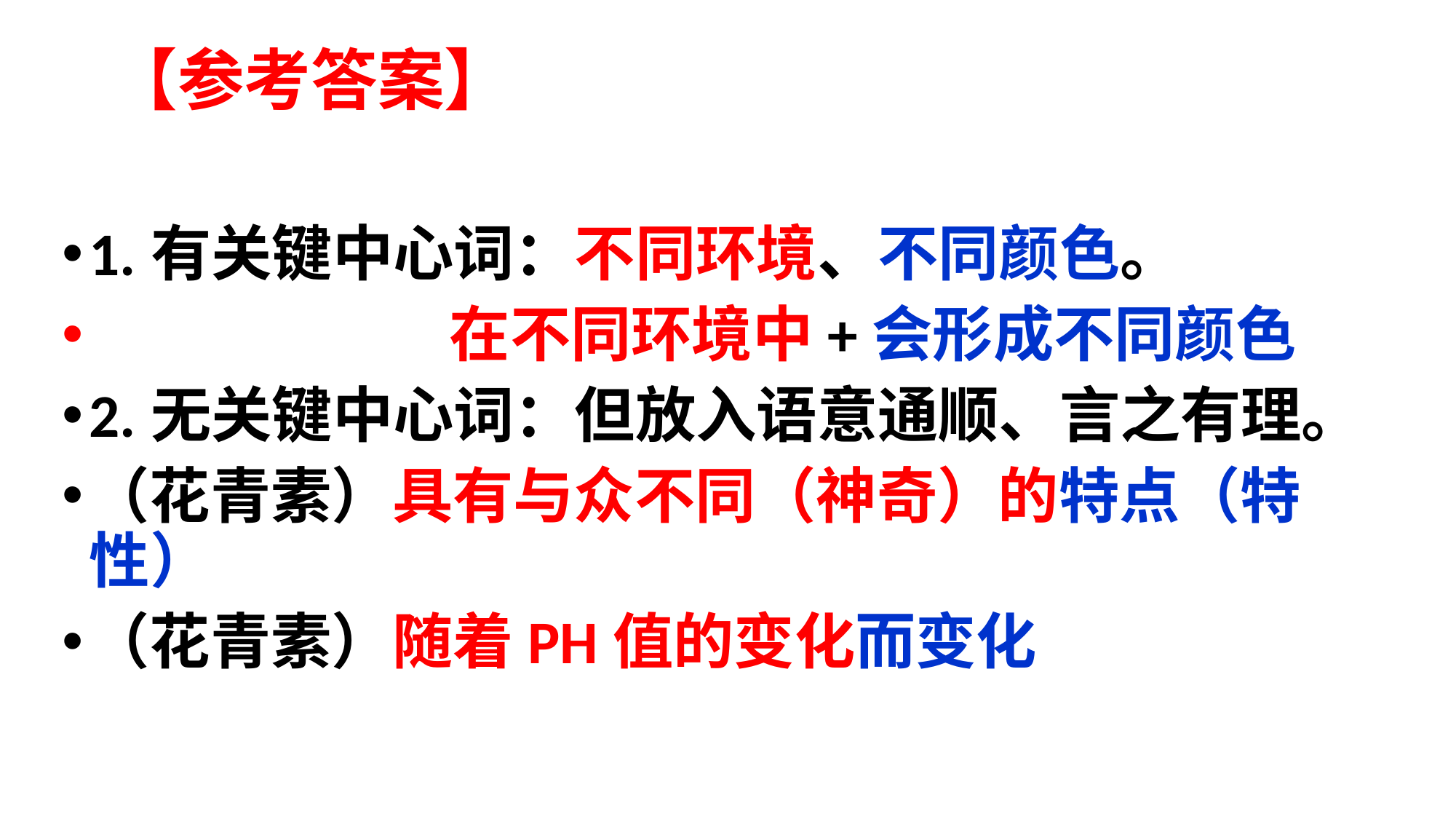

# 【参考答案】
1.有关键中心词：不同环境、不同颜色。
                         在不同环境中+会形成不同颜色
2.无关键中心词：但放入语意通顺、言之有理。
（花青素）具有与众不同（神奇）的特点（特性）
（花青素）随着PH值的变化而变化